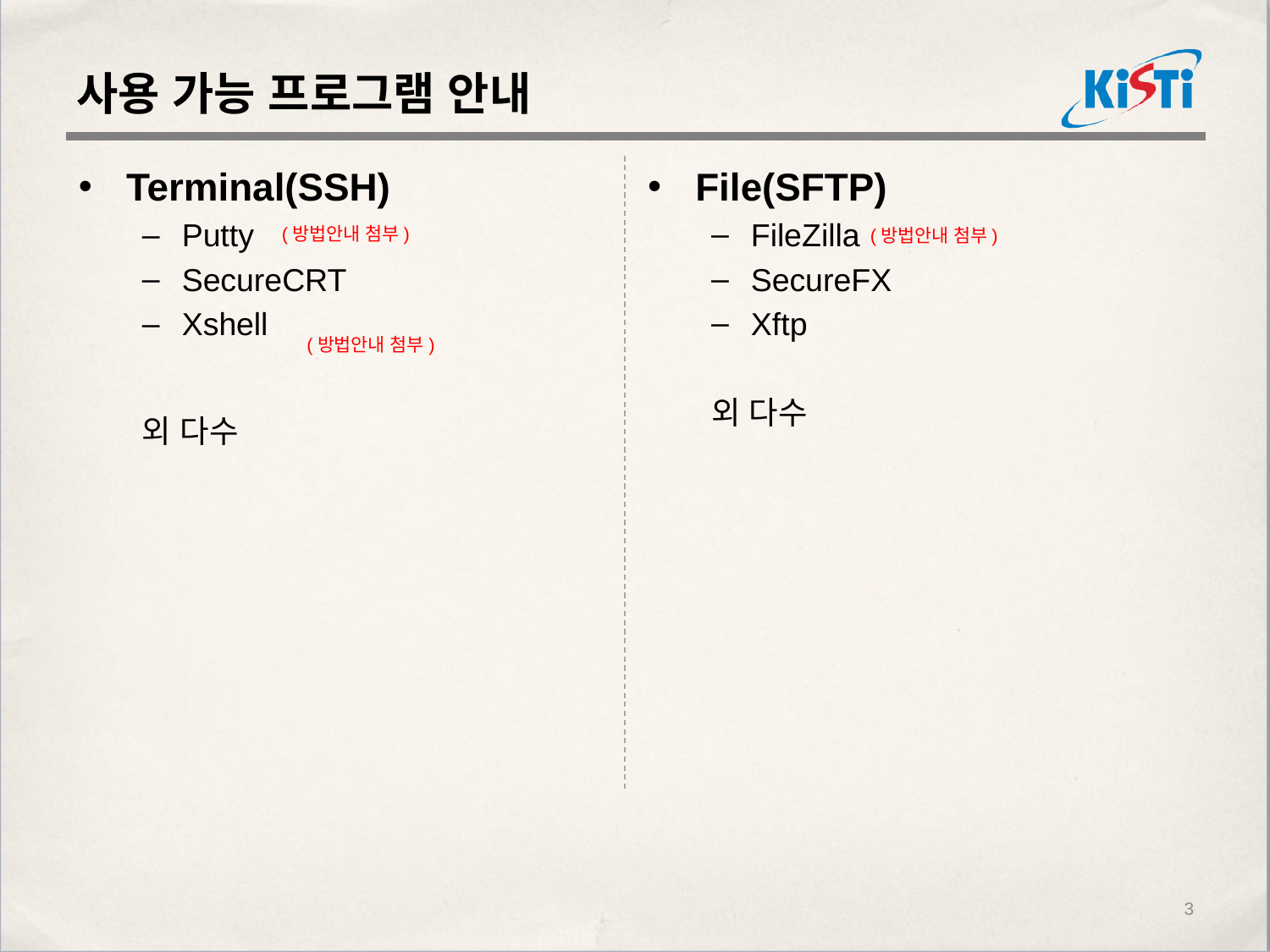

# 사용 가능 프로그램 안내
Terminal(SSH)
Putty
SecureCRT
Xshell

외 다수
File(SFTP)
FileZilla
SecureFX
Xftp

외 다수
(방법안내 첨부)
(방법안내 첨부)
(방법안내 첨부)
3